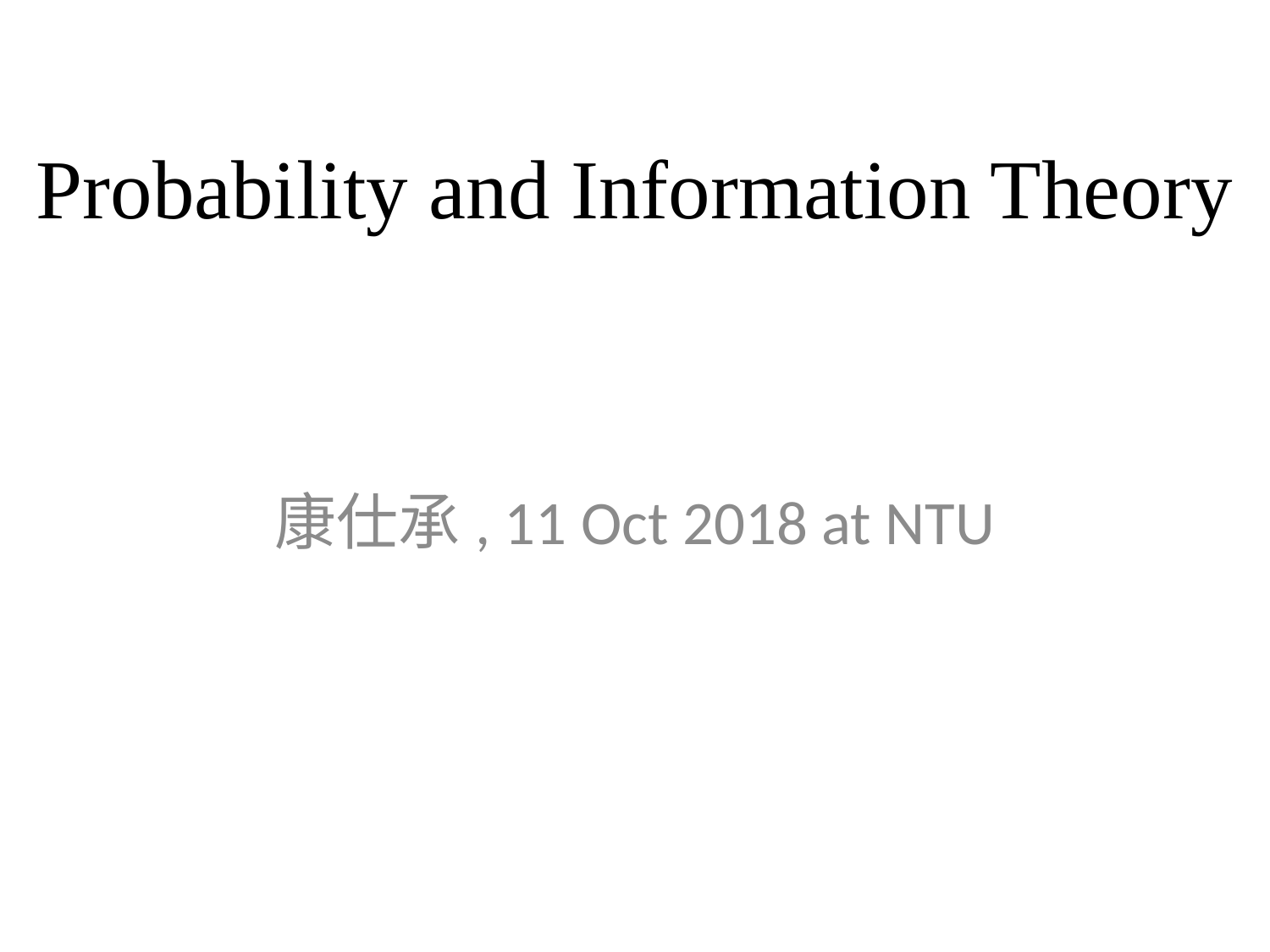

# Probability and Information Theory

康仕承, 11 Oct 2018 at NTU